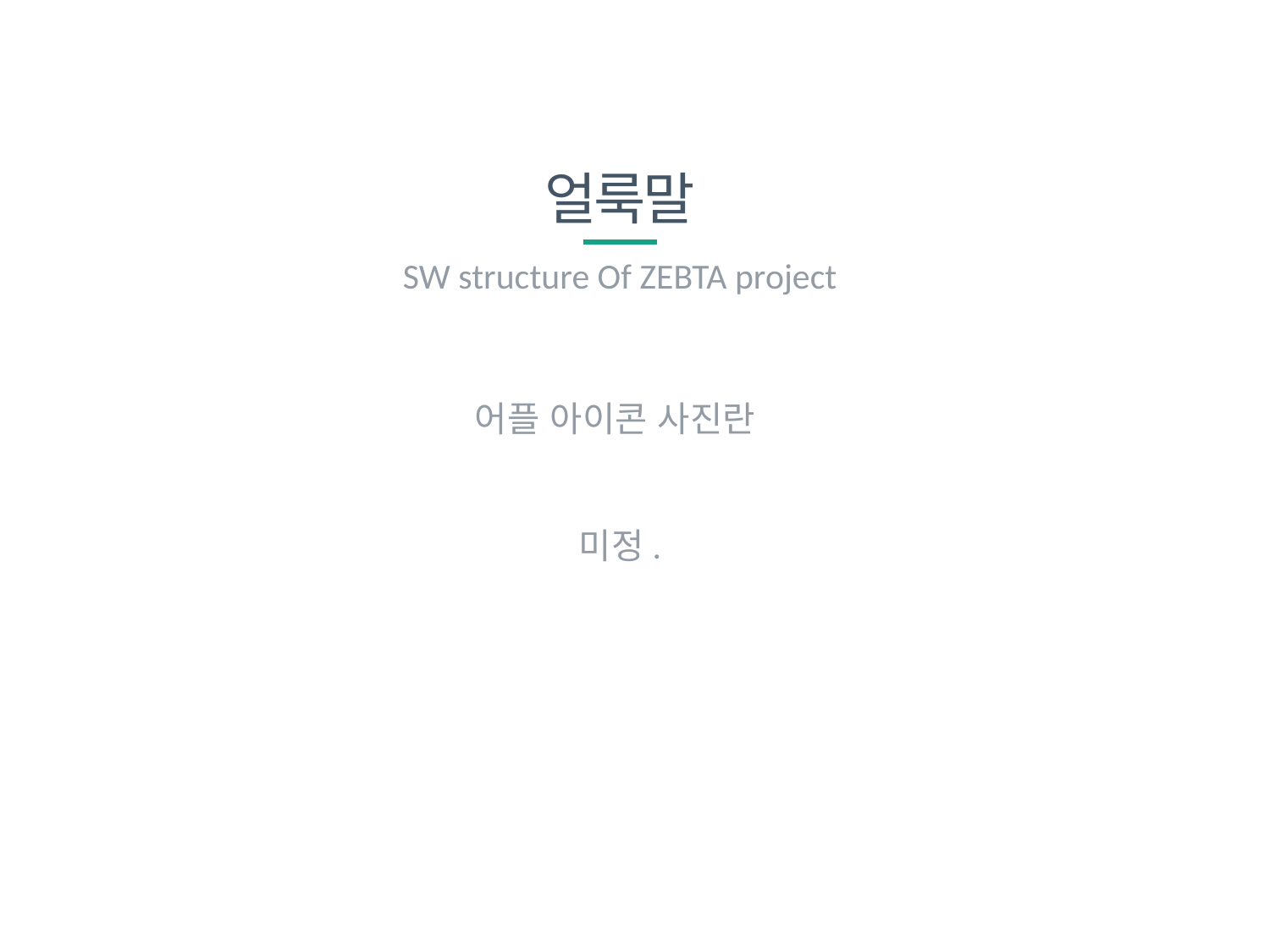

얼룩말
 SW structure Of ZEBTA project
어플 아이콘 사진란

미정.